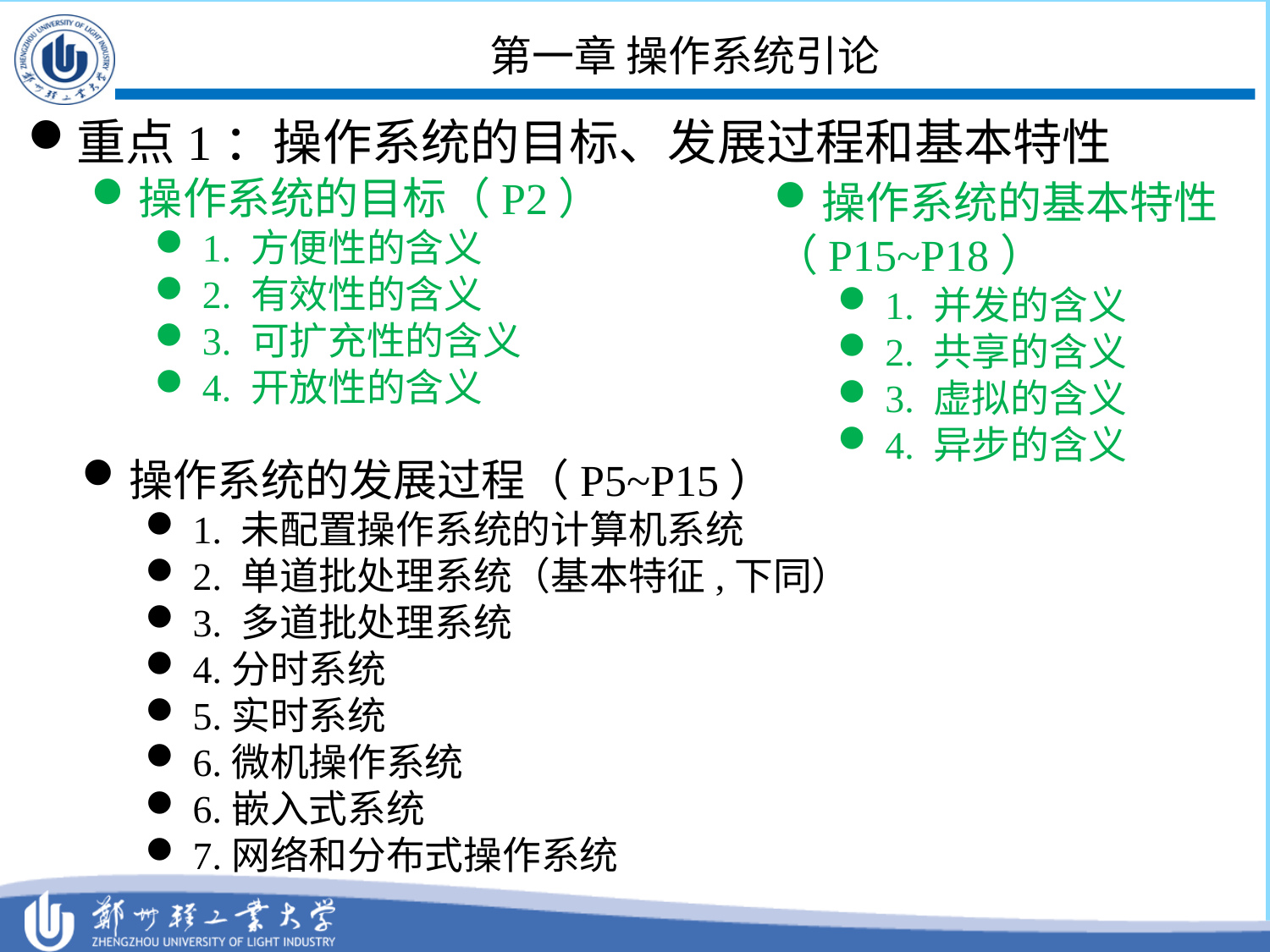

# 第一章 操作系统引论
重点1：操作系统的目标、发展过程和基本特性
操作系统的目标（P2）
1. 方便性的含义
2. 有效性的含义
3. 可扩充性的含义
4. 开放性的含义
操作系统的基本特性
（P15~P18）
1. 并发的含义
2. 共享的含义
3. 虚拟的含义
4. 异步的含义
操作系统的发展过程（P5~P15）
1. 未配置操作系统的计算机系统
2. 单道批处理系统（基本特征,下同）
3. 多道批处理系统
4.分时系统
5.实时系统
6.微机操作系统
6.嵌入式系统
7.网络和分布式操作系统